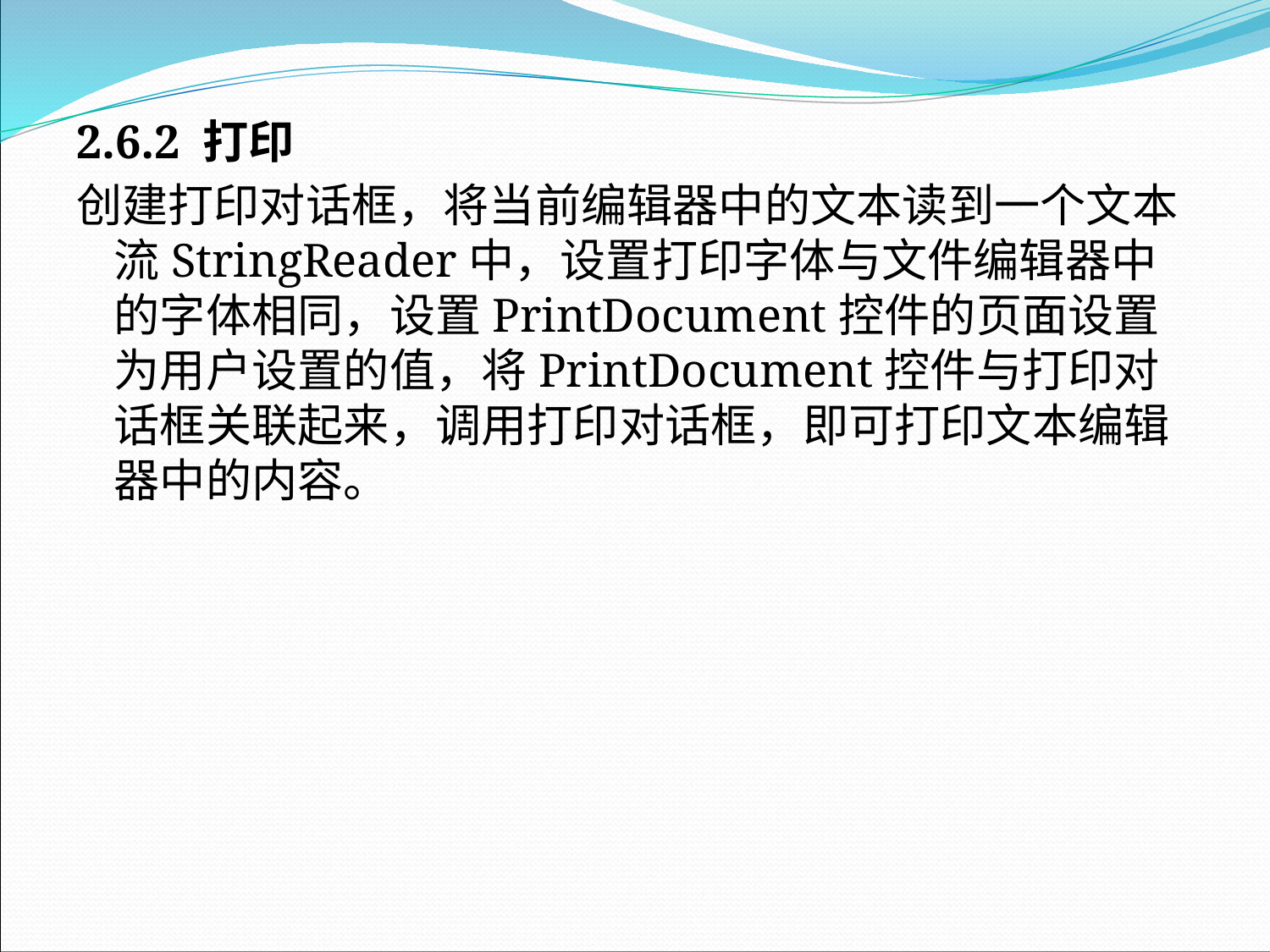

2.6.2 打印
创建打印对话框，将当前编辑器中的文本读到一个文本流StringReader中，设置打印字体与文件编辑器中的字体相同，设置PrintDocument控件的页面设置为用户设置的值，将PrintDocument控件与打印对话框关联起来，调用打印对话框，即可打印文本编辑器中的内容。